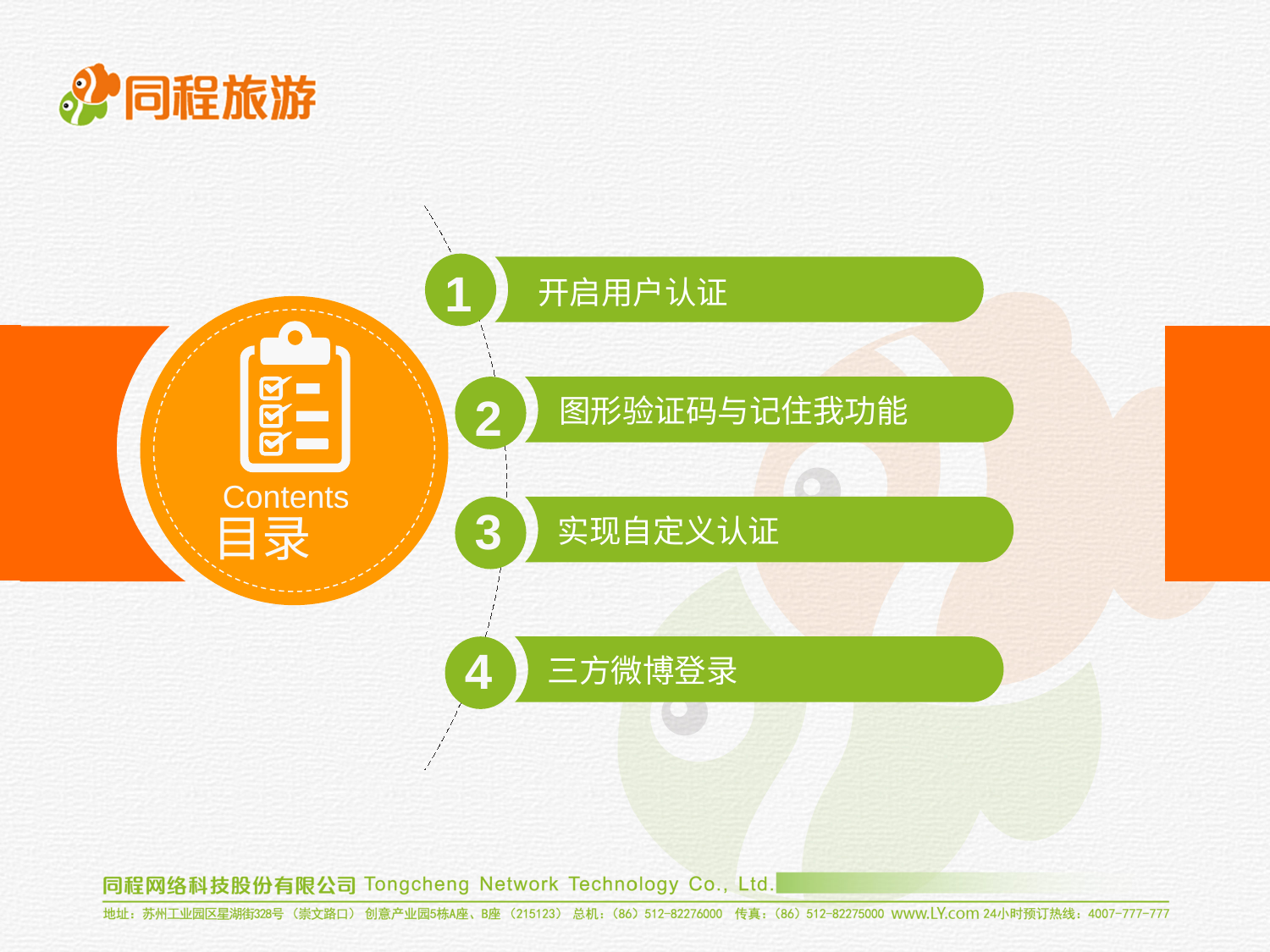

1

开启用户认证

2
图形验证码与记住我功能
Contents
3

目录
实现自定义认证
4

三方微博登录